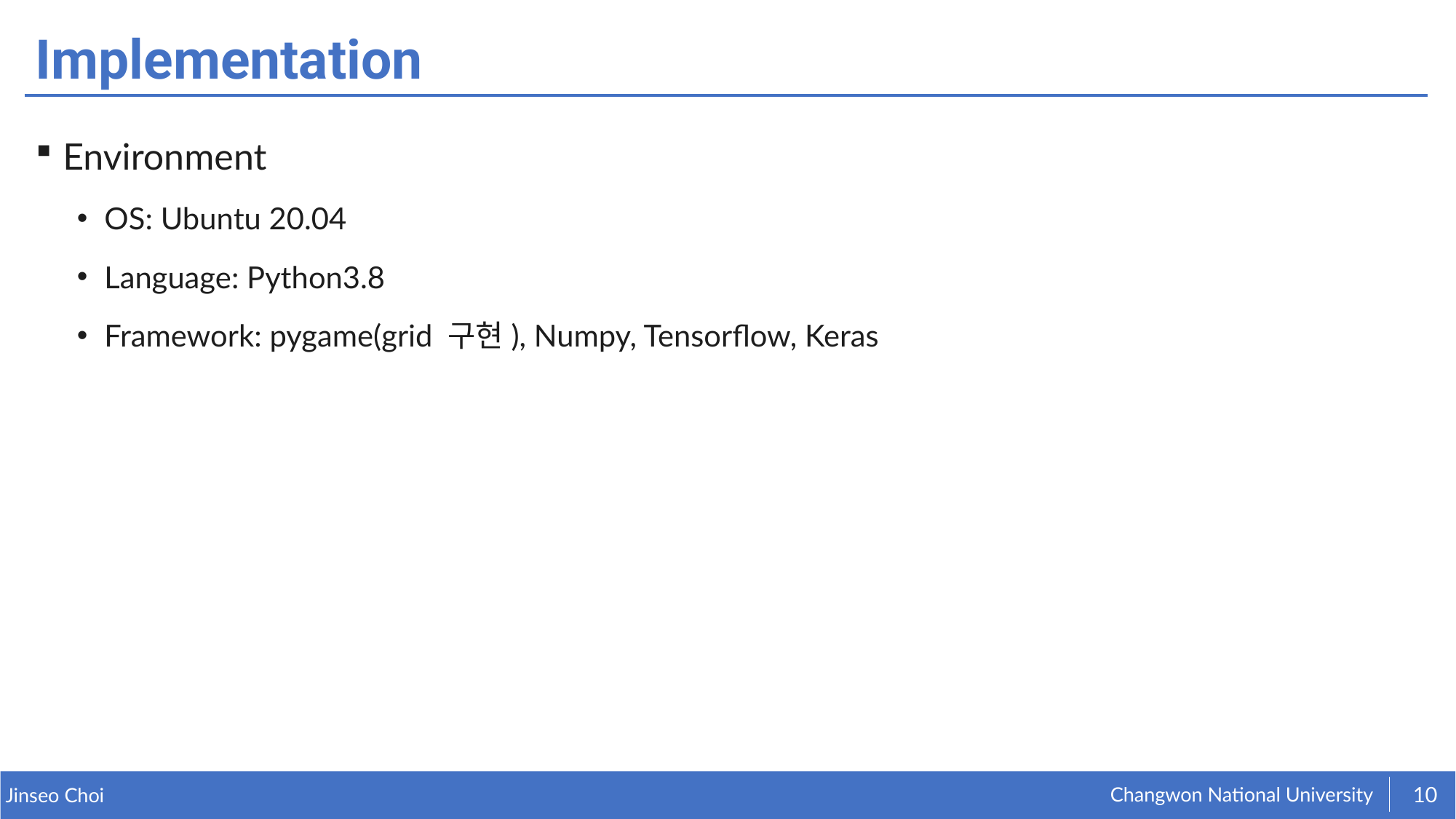

# Implementation
Environment
OS: Ubuntu 20.04
Language: Python3.8
Framework: pygame(grid 구현), Numpy, Tensorflow, Keras

10